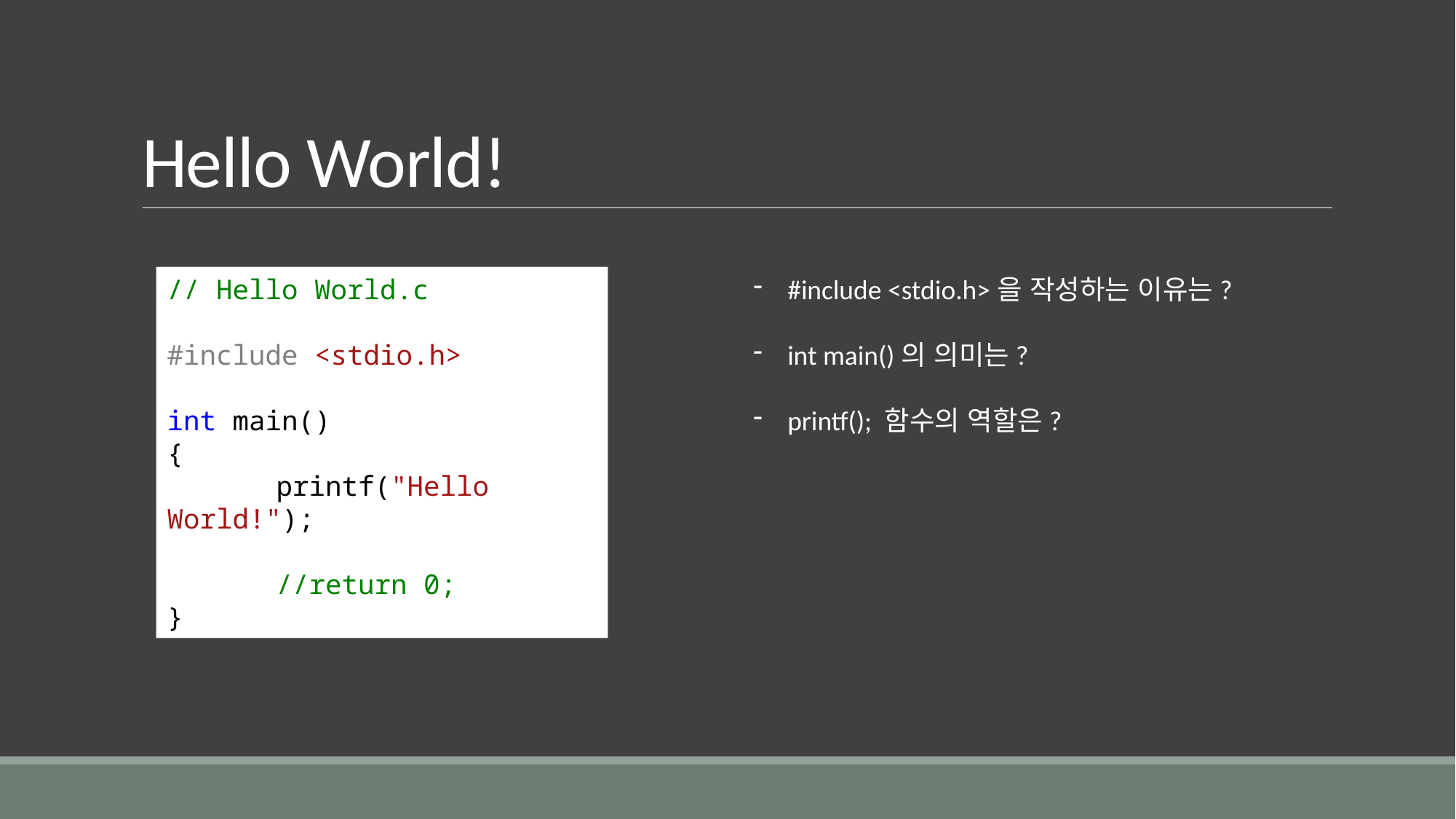

# Hello World!
// Hello World.c

#include <stdio.h>

int main()
{
	printf("Hello World!");

	//return 0;
}
#include <stdio.h>을 작성하는 이유는?

int main()의 의미는?

printf(); 함수의 역할은?